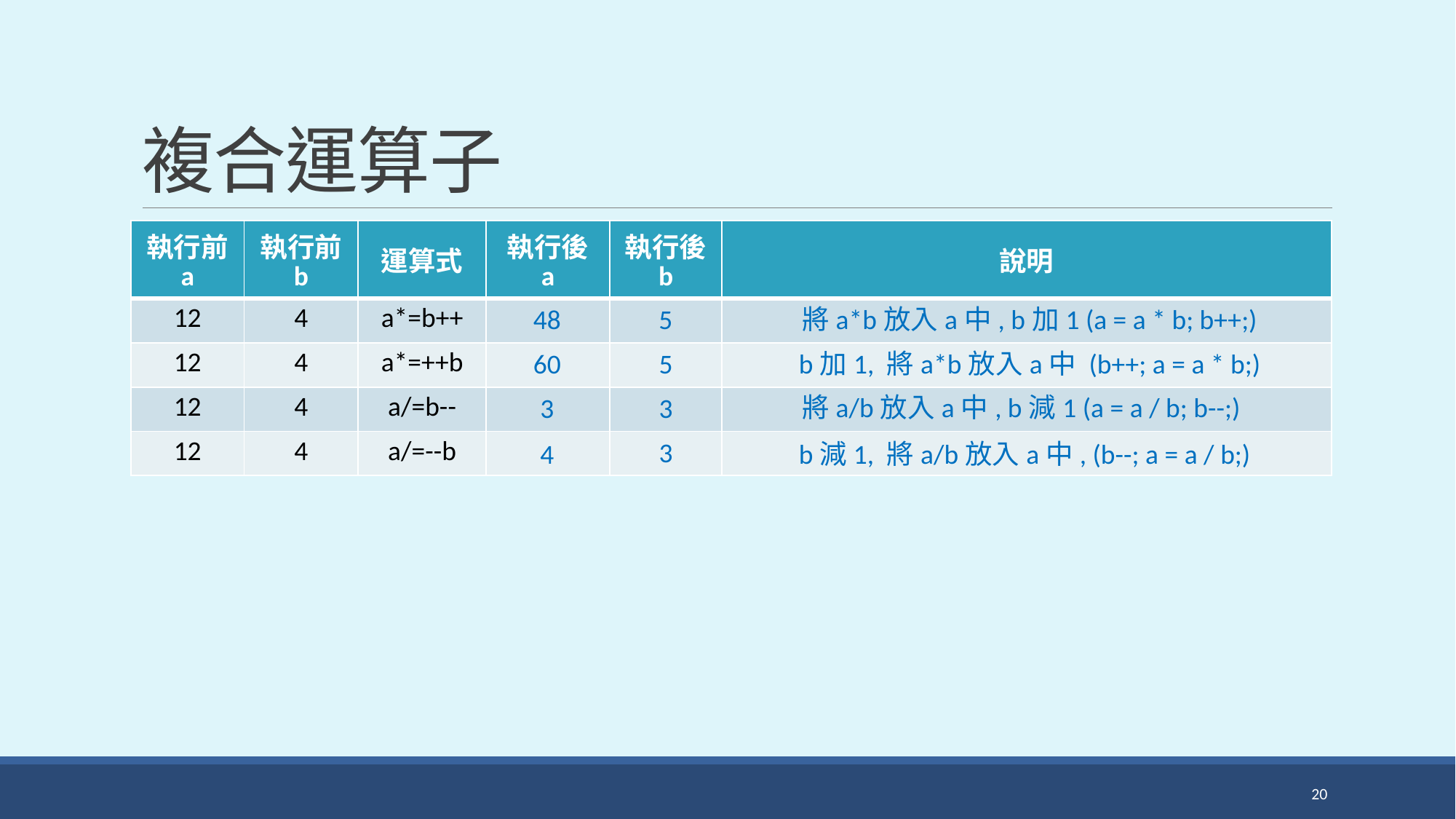

# 複合運算子
| 執行前 a | 執行前 b | 運算式 | 執行後 a | 執行後 b | 說明 |
| --- | --- | --- | --- | --- | --- |
| 12 | 4 | a\*=b++ |  |  |  |
| 12 | 4 | a\*=++b |  |  |  |
| 12 | 4 | a/=b-- |  |  |  |
| 12 | 4 | a/=--b |  |  |  |
48
5
將a*b放入a中, b加1 (a = a * b; b++;)
60
5
b加1, 將a*b放入a中 (b++; a = a * b;)
將a/b放入a中, b減1 (a = a / b; b--;)
3
3
3
4
b減1, 將a/b放入a中, (b--; a = a / b;)
20